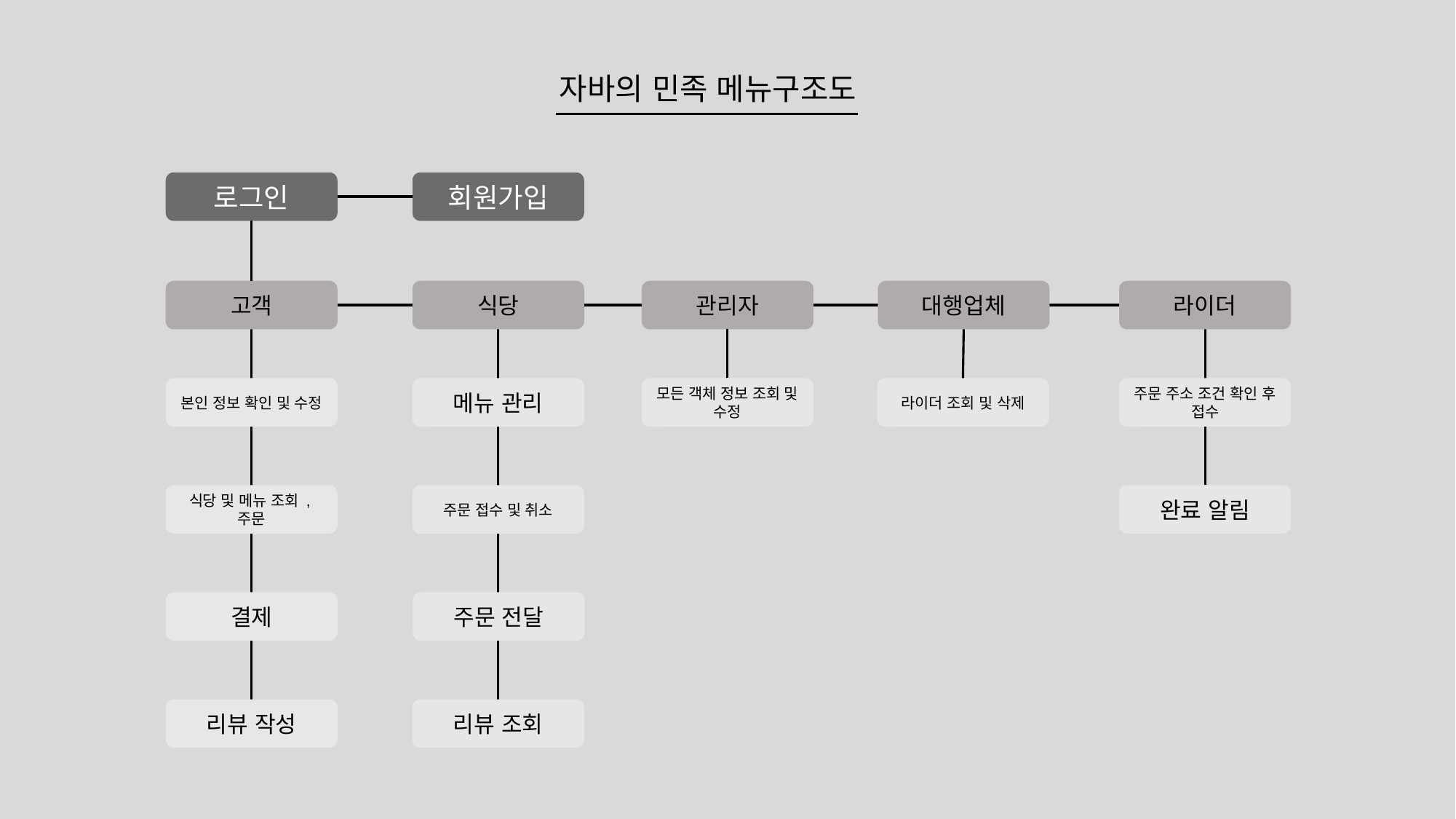

자바의 민족 메뉴구조도
로그인
회원가입
고객
식당
관리자
대행업체
라이더
본인 정보 확인 및 수정
메뉴 관리
모든 객체 정보 조회 및 수정
라이더 조회 및 삭제
주문 주소 조건 확인 후 접수
식당 및 메뉴 조회 ,주문
주문 접수 및 취소
완료 알림
결제
주문 전달
리뷰 작성
리뷰 조회